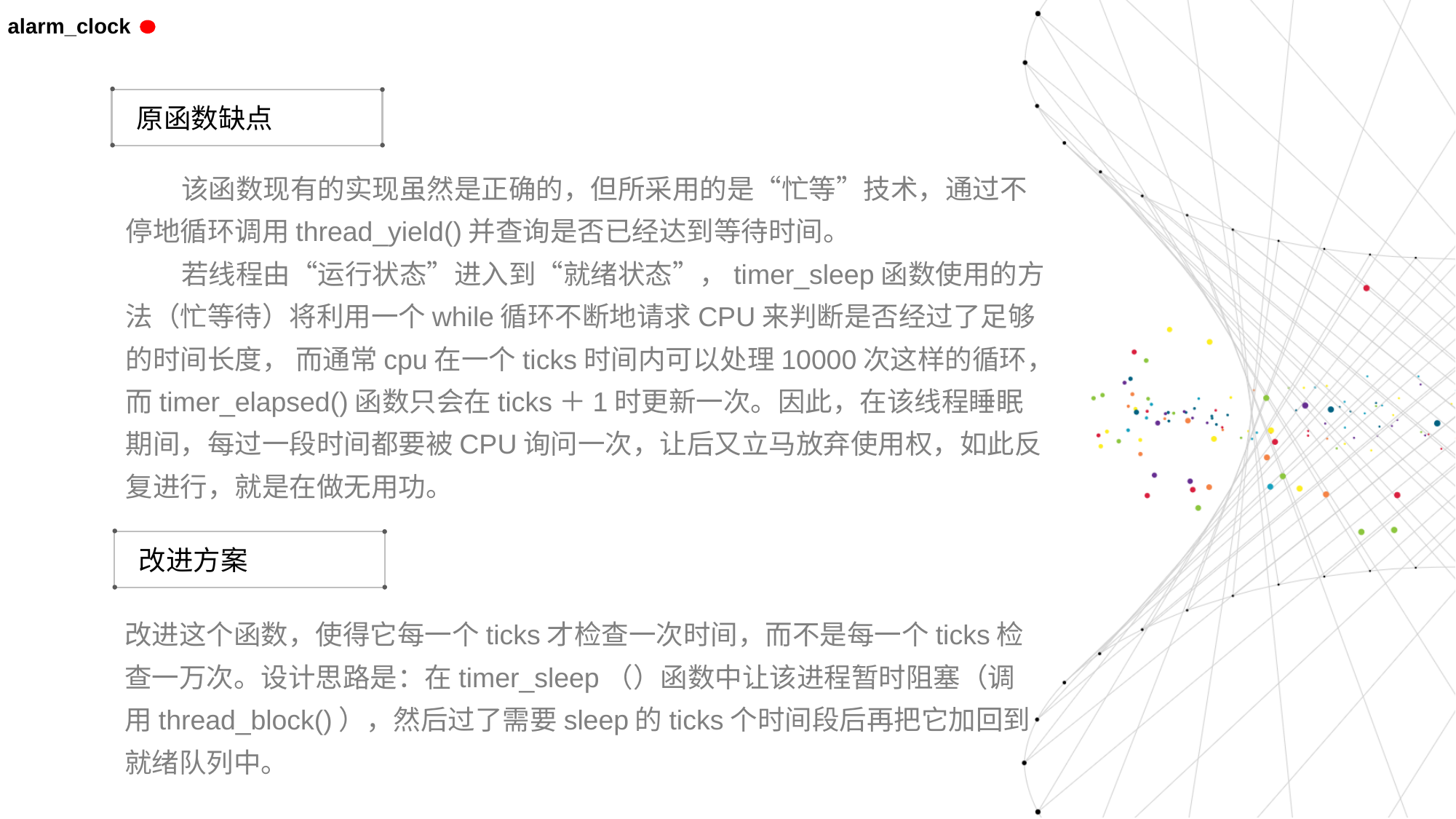

alarm_clock

原函数缺点
        该函数现有的实现虽然是正确的，但所采用的是“忙等”技术，通过不停地循环调用thread_yield()并查询是否已经达到等待时间。
        若线程由“运行状态”进入到“就绪状态”，timer_sleep函数使用的方法（忙等待）将利用一个while循环不断地请求CPU来判断是否经过了足够的时间长度， 而通常cpu在一个ticks时间内可以处理10000次这样的循环，而timer_elapsed()函数只会在ticks＋1时更新一次。因此，在该线程睡眠期间，每过一段时间都要被CPU询问一次，让后又立马放弃使用权，如此反复进行，就是在做无用功。

改进方案
改进这个函数，使得它每一个ticks才检查一次时间，而不是每一个ticks检查一万次。设计思路是：在timer_sleep（）函数中让该进程暂时阻塞（调用thread_block()），然后过了需要sleep的ticks个时间段后再把它加回到就绪队列中。